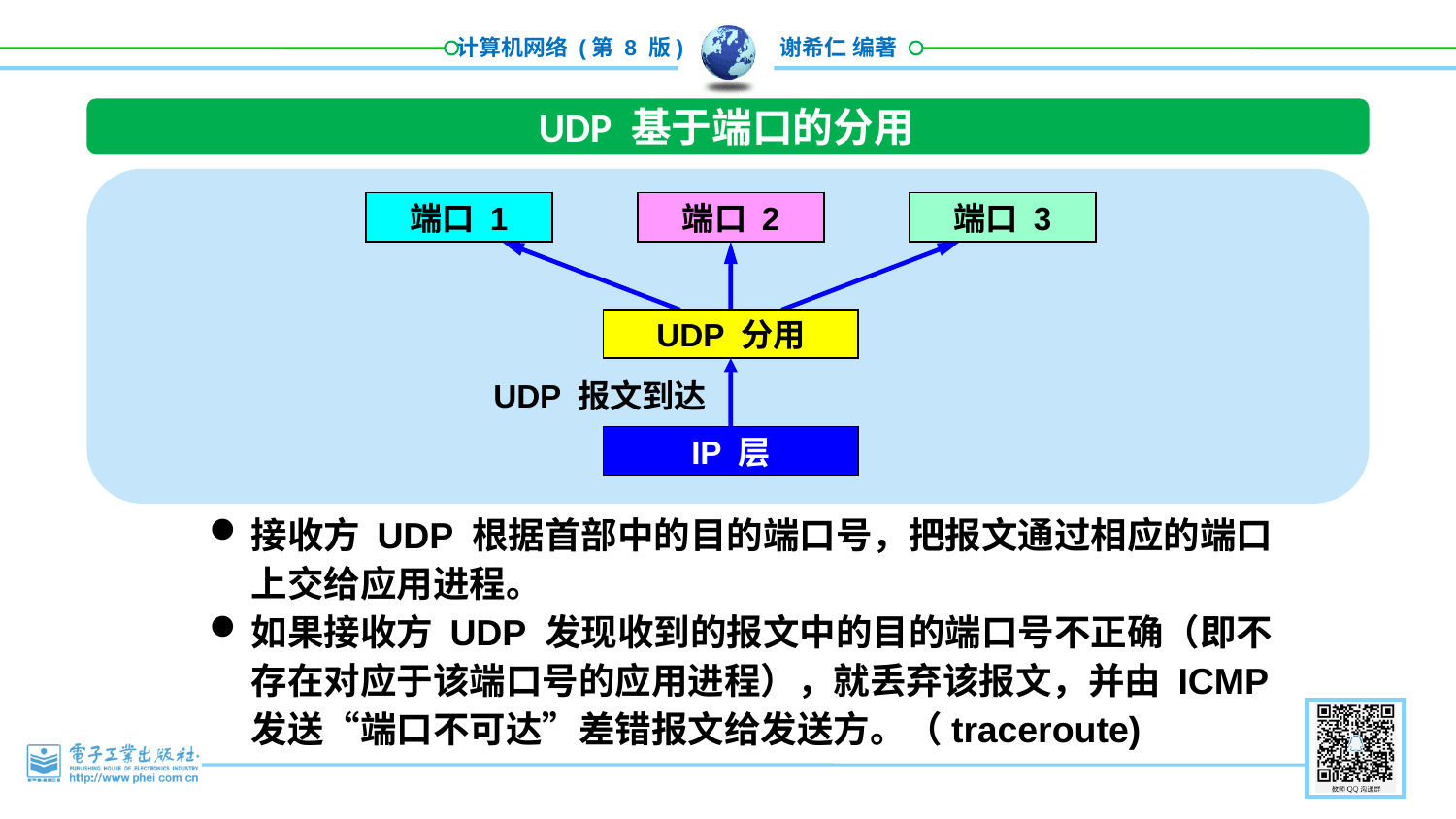

UDP 基于端口的分用

端口 1
端口 2
端口 3

UDP 分用

UDP 报文到达
IP 层
接收方 UDP 根据首部中的目的端口号，把报文通过相应的端口上交给应用进程。
如果接收方 UDP 发现收到的报文中的目的端口号不正确（即不存在对应于该端口号的应用进程），就丢弃该报文，并由 ICMP 发送“端口不可达”差错报文给发送方。（traceroute)